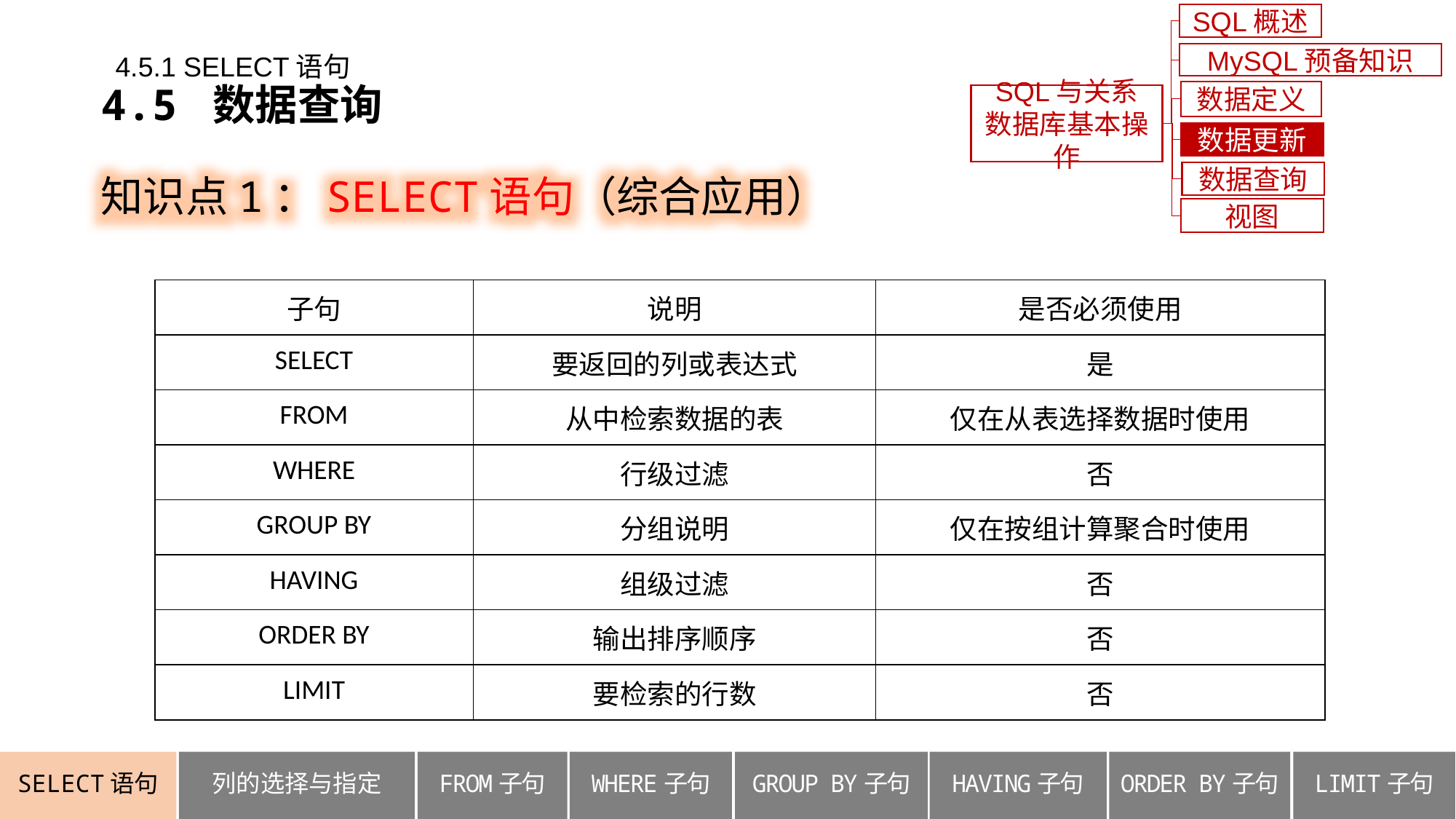

SQL概述
4.5.1 SELECT语句
MySQL预备知识
4.5 数据查询
数据定义
SQL与关系数据库基本操作
数据更新
知识点1：SELECT语句（综合应用）
数据查询
视图
| 子句 | 说明 | 是否必须使用 |
| --- | --- | --- |
| SELECT | 要返回的列或表达式 | 是 |
| FROM | 从中检索数据的表 | 仅在从表选择数据时使用 |
| WHERE | 行级过滤 | 否 |
| GROUP BY | 分组说明 | 仅在按组计算聚合时使用 |
| HAVING | 组级过滤 | 否 |
| ORDER BY | 输出排序顺序 | 否 |
| LIMIT | 要检索的行数 | 否 |
列的选择与指定
ORDER BY子句
SELECT语句
FROM子句
WHERE子句
GROUP BY子句
HAVING子句
LIMIT子句